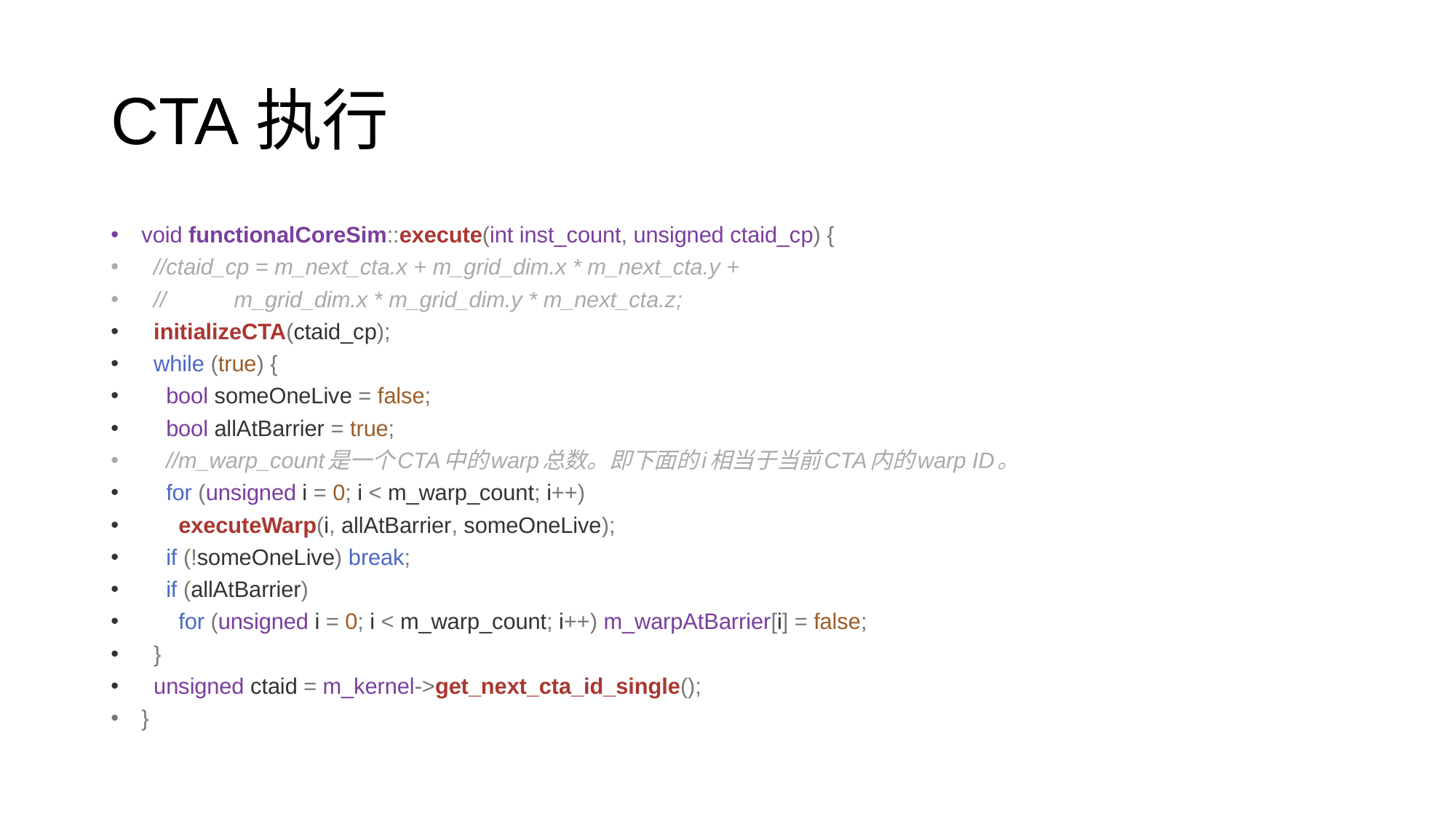

# CTA执行
void functionalCoreSim::execute(int inst_count, unsigned ctaid_cp) {
  //ctaid_cp = m_next_cta.x + m_grid_dim.x * m_next_cta.y +
  //           m_grid_dim.x * m_grid_dim.y * m_next_cta.z;
  initializeCTA(ctaid_cp);
  while (true) {
    bool someOneLive = false;
    bool allAtBarrier = true;
    //m_warp_count是一个CTA中的warp总数。即下面的i相当于当前CTA内的warp ID。
    for (unsigned i = 0; i < m_warp_count; i++)
      executeWarp(i, allAtBarrier, someOneLive);
    if (!someOneLive) break;
    if (allAtBarrier)
      for (unsigned i = 0; i < m_warp_count; i++) m_warpAtBarrier[i] = false;
  }
  unsigned ctaid = m_kernel->get_next_cta_id_single();
}